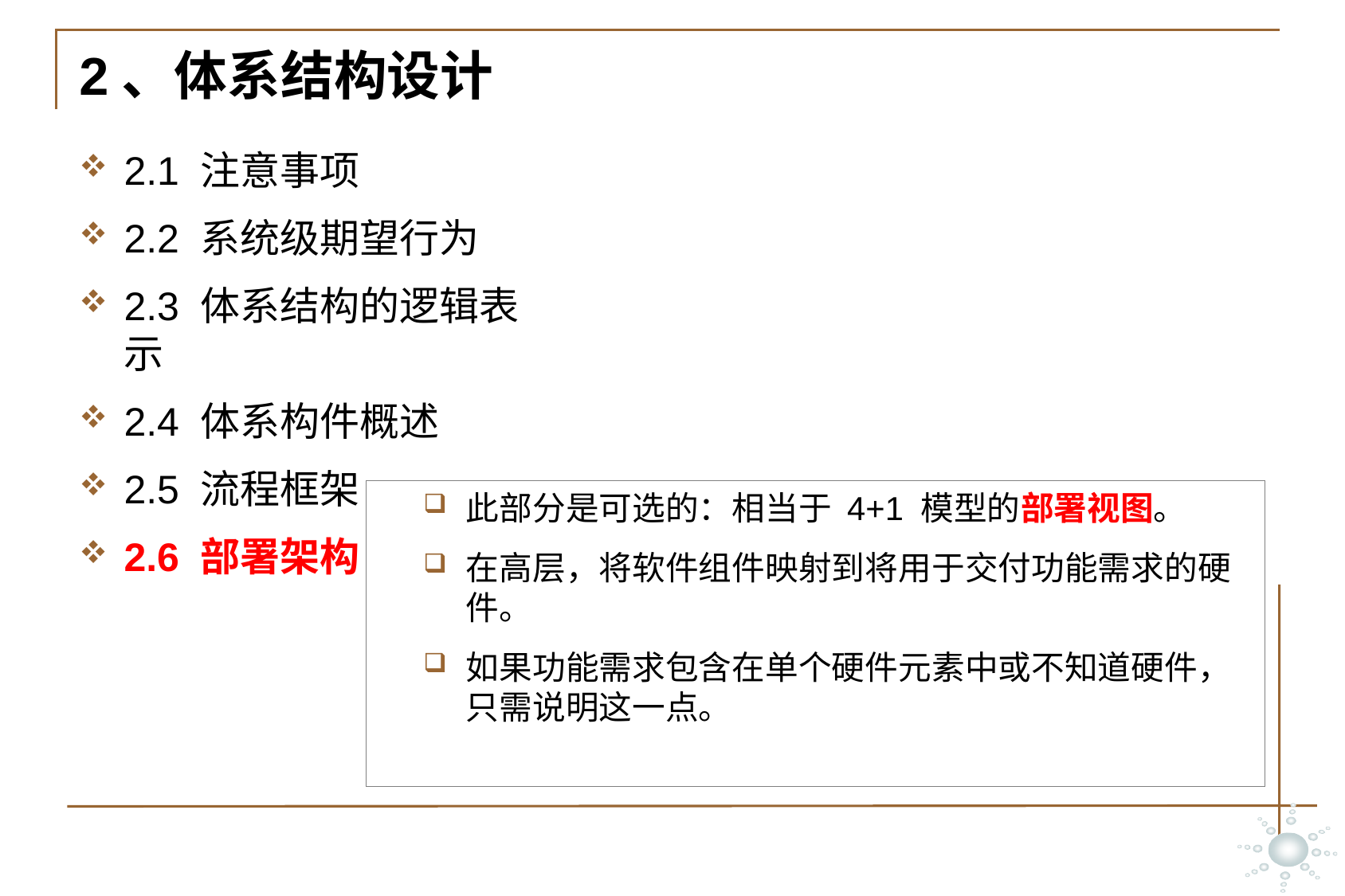

# 2、体系结构设计
2.1 注意事项
2.2 系统级期望行为
2.3 体系结构的逻辑表示
2.4 体系构件概述
2.5 流程框架
2.6 部署架构
此部分是可选的：相当于 4+1 模型的部署视图。
在高层，将软件组件映射到将用于交付功能需求的硬件。
如果功能需求包含在单个硬件元素中或不知道硬件，只需说明这一点。
24